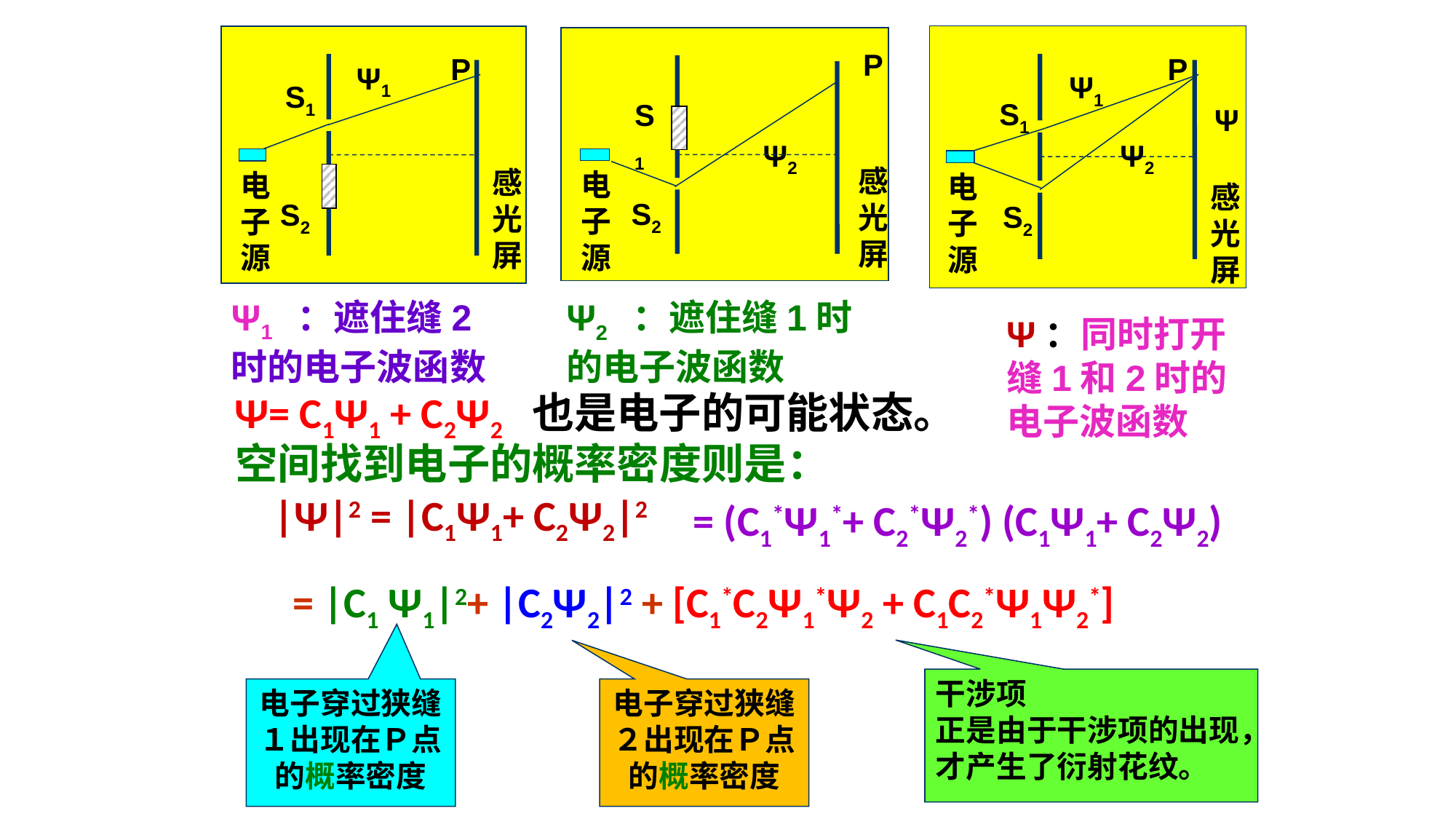

P
P
Ψ1

P
Ψ1

S1

感光屏
电子源
S2

S1

电子源
感光屏
S2

S1

感光屏
电子源
S2

Ψ2

Ψ2

Ψ

Ψ1  ：遮住缝2时的电子波函数
Ψ2  ：遮住缝1时的电子波函数
Ψ：同时打开缝1和2时的电子波函数
Ψ= C1Ψ1 + C2Ψ2  也是电子的可能状态。
空间找到电子的概率密度则是：
|Ψ|2 = |C1Ψ1+ C2Ψ2|2
= (C1*Ψ1*+ C2*Ψ2*) (C1Ψ1+ C2Ψ2)
= |C1 Ψ1|2+ |C2Ψ2|2 + [C1*C2Ψ1*Ψ2 + C1C2*Ψ1Ψ2*]
干涉项
正是由于干涉项的出现，才产生了衍射花纹。
电子穿过狭缝１出现在Ｐ点的概率密度
电子穿过狭缝２出现在Ｐ点的概率密度